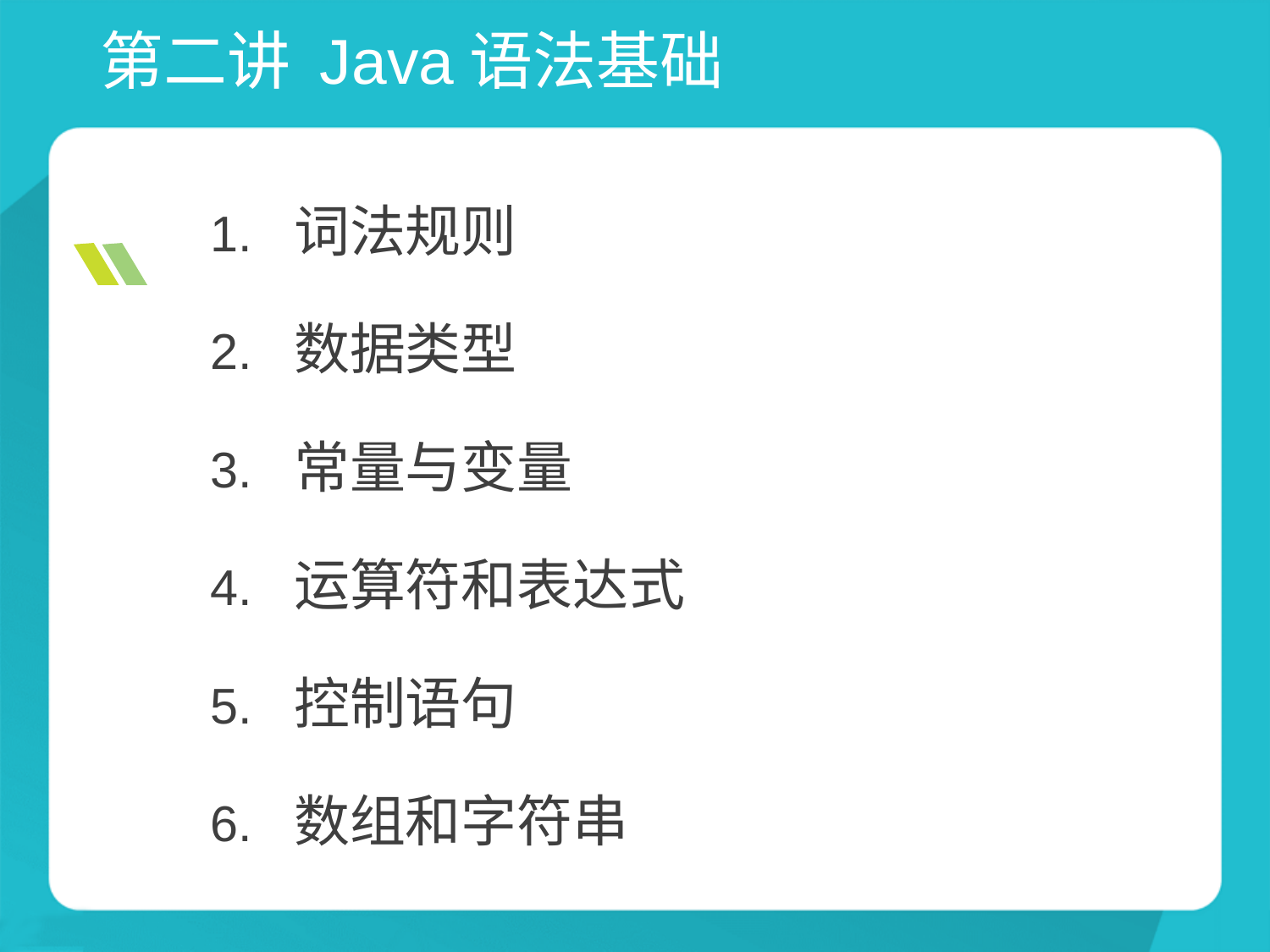

# 第二讲 Java语法基础
词法规则
数据类型
常量与变量
运算符和表达式
控制语句
数组和字符串